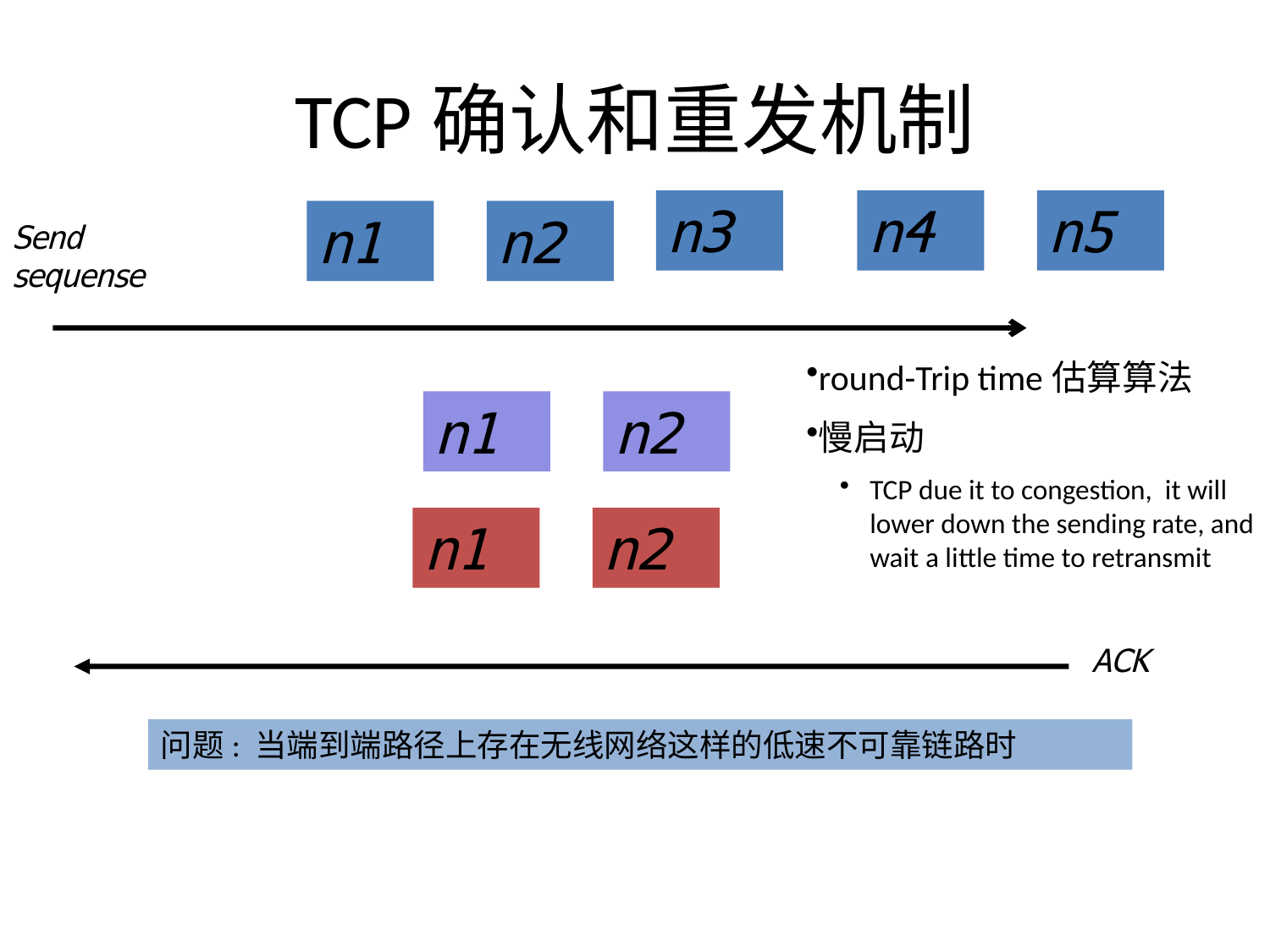

# TCP确认和重发机制
n3
n4
n5
n1
n2
Send sequense

round-Trip time估算算法
慢启动
TCP due it to congestion,  it will lower down the sending rate, and wait a little time to retransmit
n1
n2
n1
n2
ACK

问题: 当端到端路径上存在无线网络这样的低速不可靠链路时